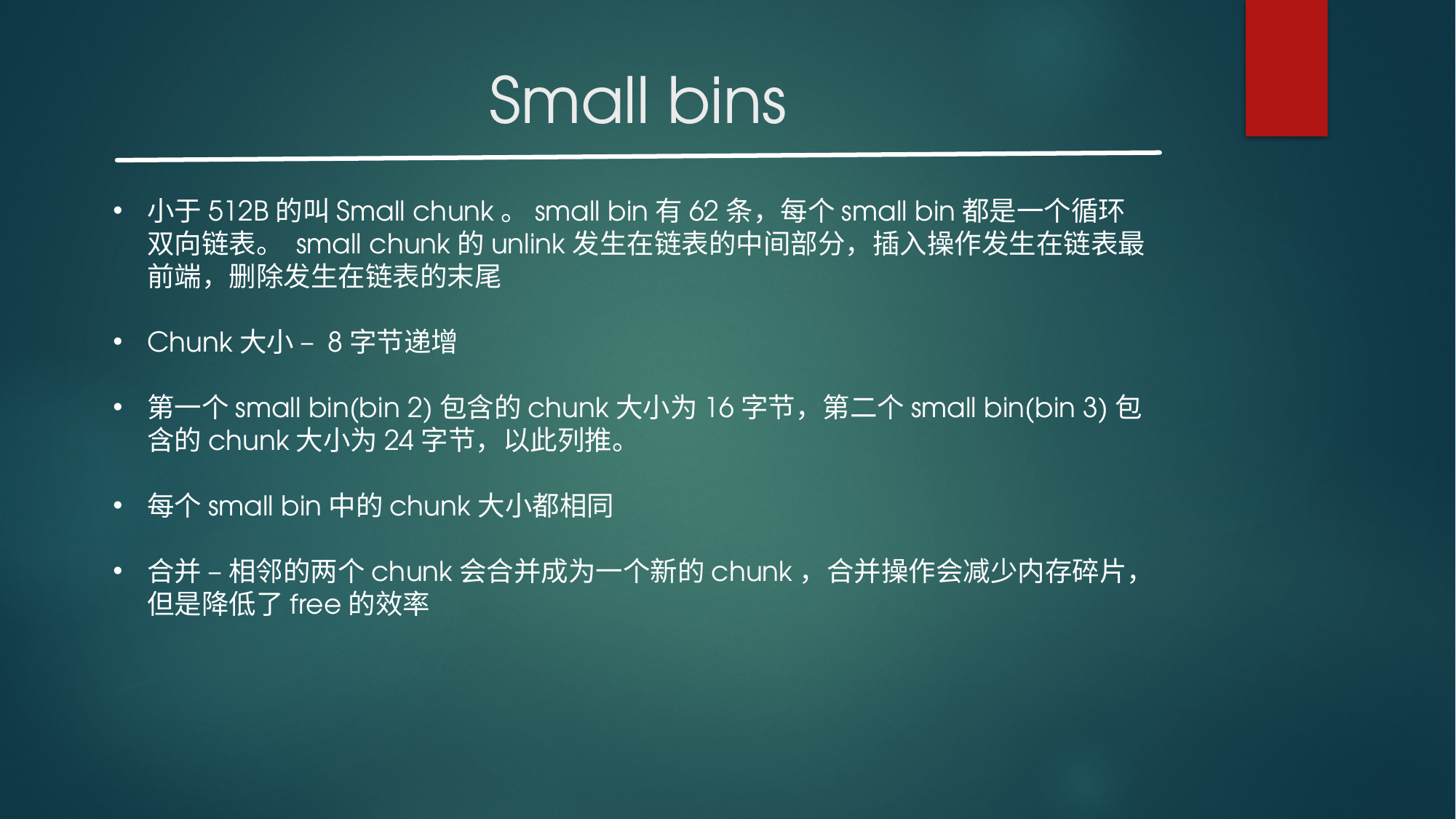

# Small bins
小于512B的叫Small chunk。small bin有62条，每个small bin都是一个循环双向链表。 small chunk的unlink发生在链表的中间部分，插入操作发生在链表最前端，删除发生在链表的末尾

Chunk大小 – 8字节递增

第一个small bin(bin 2)包含的chunk大小为16字节，第二个small bin(bin 3)包含的chunk大小为24字节，以此列推。

每个small bin中的chunk大小都相同

合并 – 相邻的两个chunk会合并成为一个新的chunk，合并操作会减少内存碎片，但是降低了free的效率